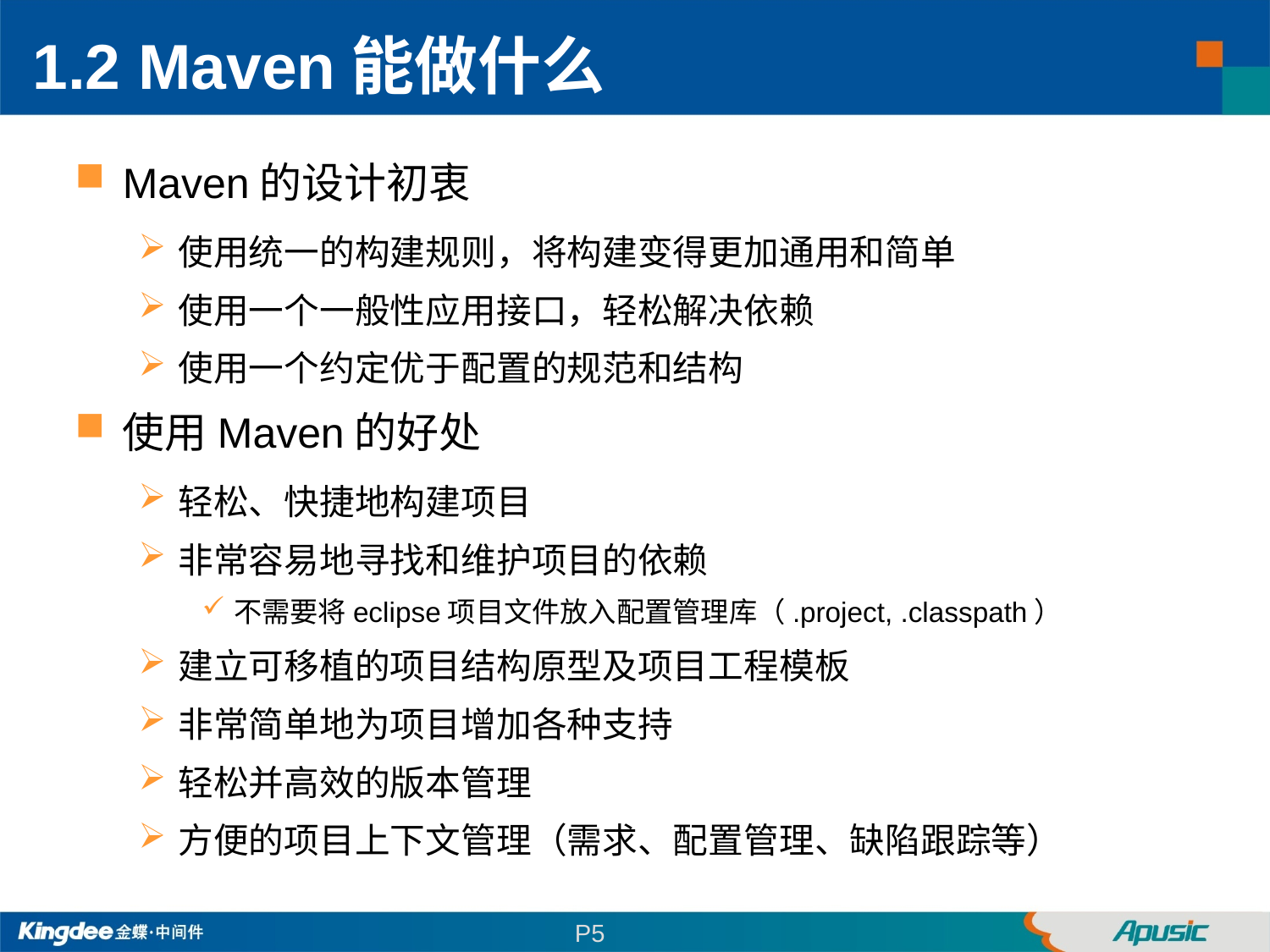

1.2 Maven能做什么
Maven的设计初衷
使用统一的构建规则，将构建变得更加通用和简单
使用一个一般性应用接口，轻松解决依赖
使用一个约定优于配置的规范和结构
使用Maven的好处
轻松、快捷地构建项目
非常容易地寻找和维护项目的依赖
不需要将eclipse项目文件放入配置管理库（.project, .classpath）
建立可移植的项目结构原型及项目工程模板
非常简单地为项目增加各种支持
轻松并高效的版本管理
方便的项目上下文管理（需求、配置管理、缺陷跟踪等）